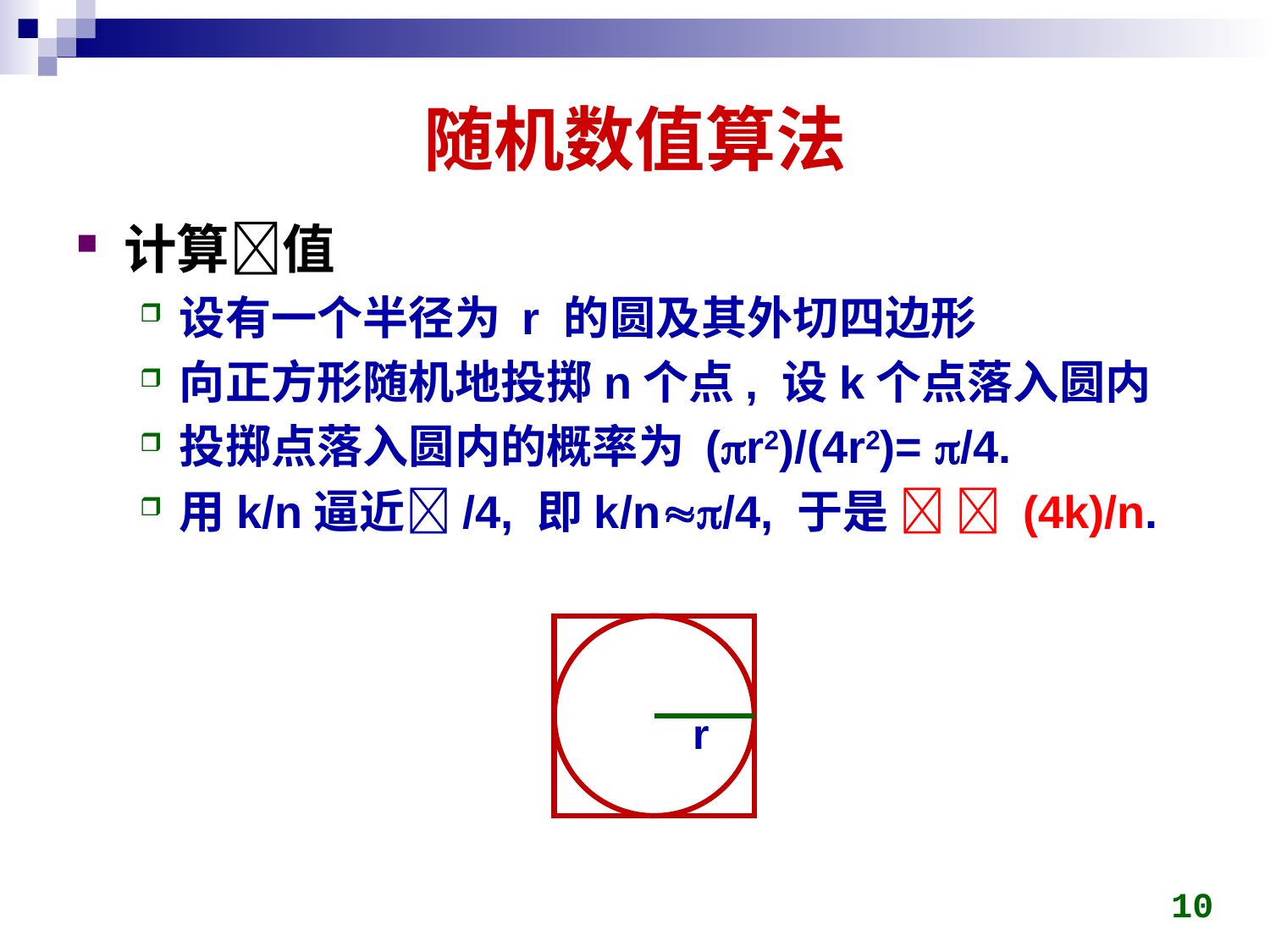

# 随机数值算法
计算π值
设有一个半径为 r 的圆及其外切四边形
向正方形随机地投掷n个点, 设k个点落入圆内
投掷点落入圆内的概率为 (πr2)/(4r2)= π/4.
用k/n逼近π/4, 即k/n≈π/4, 于是 π ≈ (4k)/n.

r
10